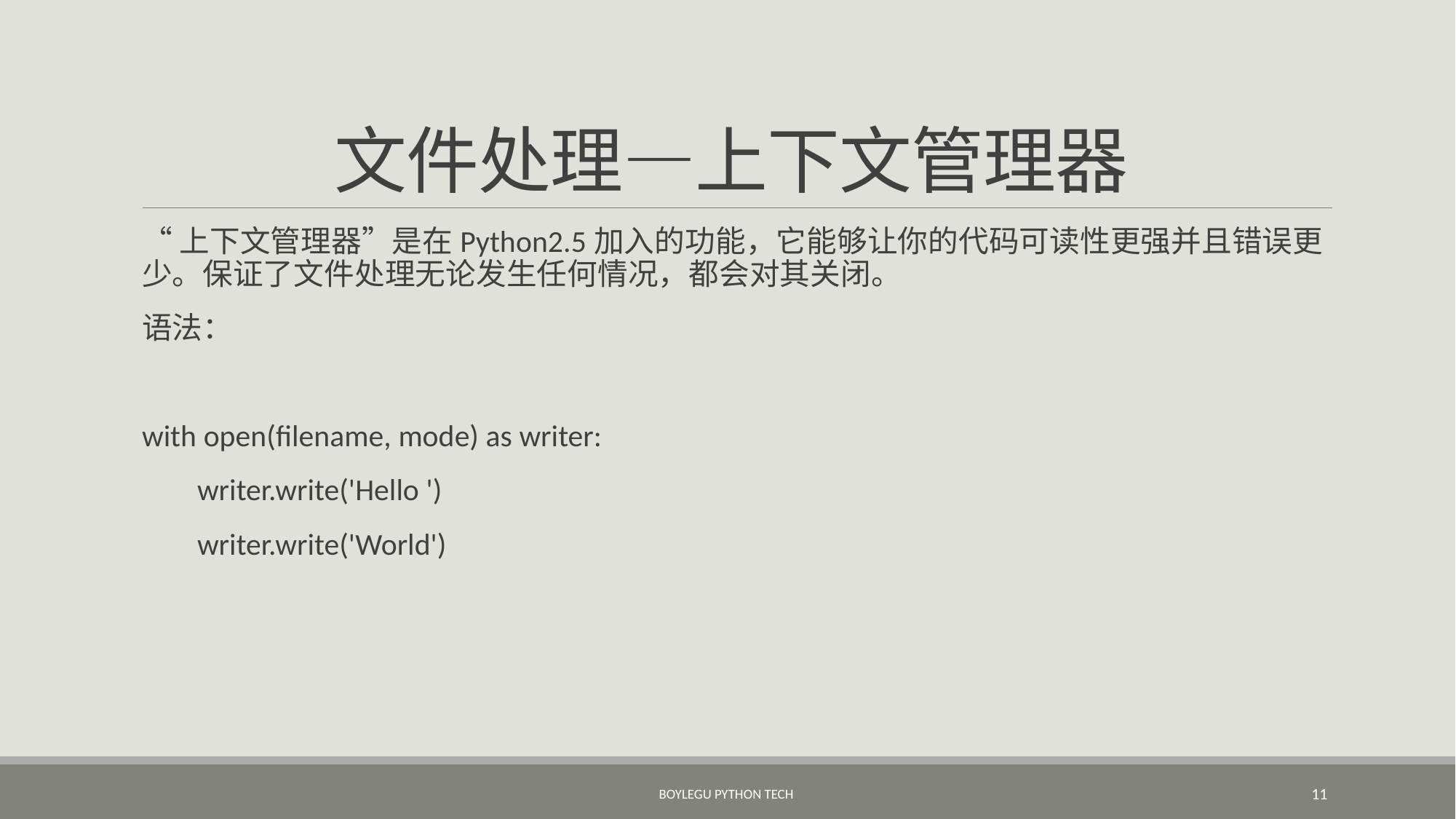

# 文件处理—上下文管理器
“上下文管理器”是在Python2.5加入的功能，它能够让你的代码可读性更强并且错误更少。保证了文件处理无论发生任何情况，都会对其关闭。
语法：

with open(filename, mode) as writer:
        writer.write('Hello ')
        writer.write('World')

BoyleGu Python Tech
11